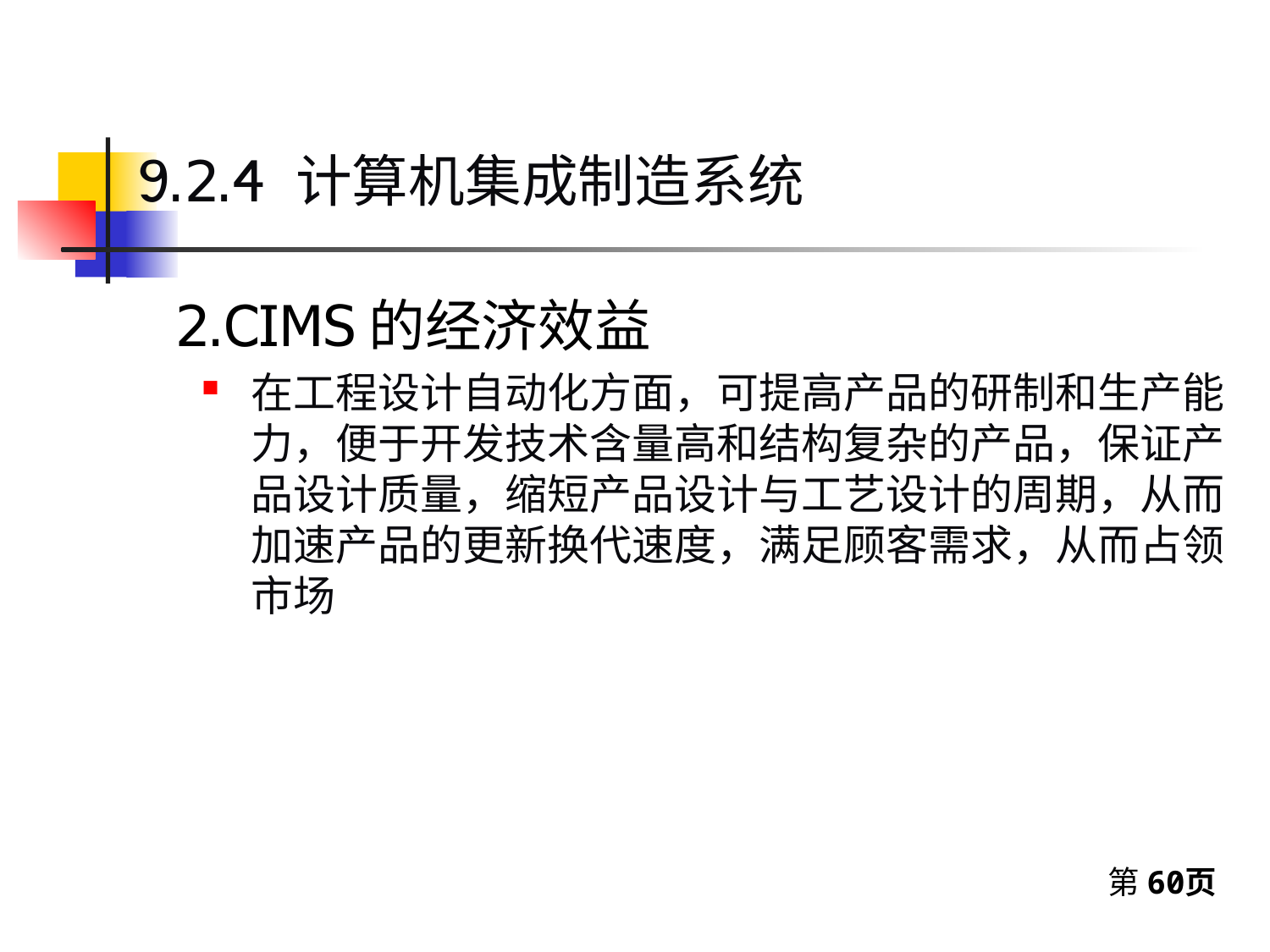

9.2.4 计算机集成制造系统
2.CIMS的经济效益
在工程设计自动化方面，可提高产品的研制和生产能力，便于开发技术含量高和结构复杂的产品，保证产品设计质量，缩短产品设计与工艺设计的周期，从而加速产品的更新换代速度，满足顾客需求，从而占领市场